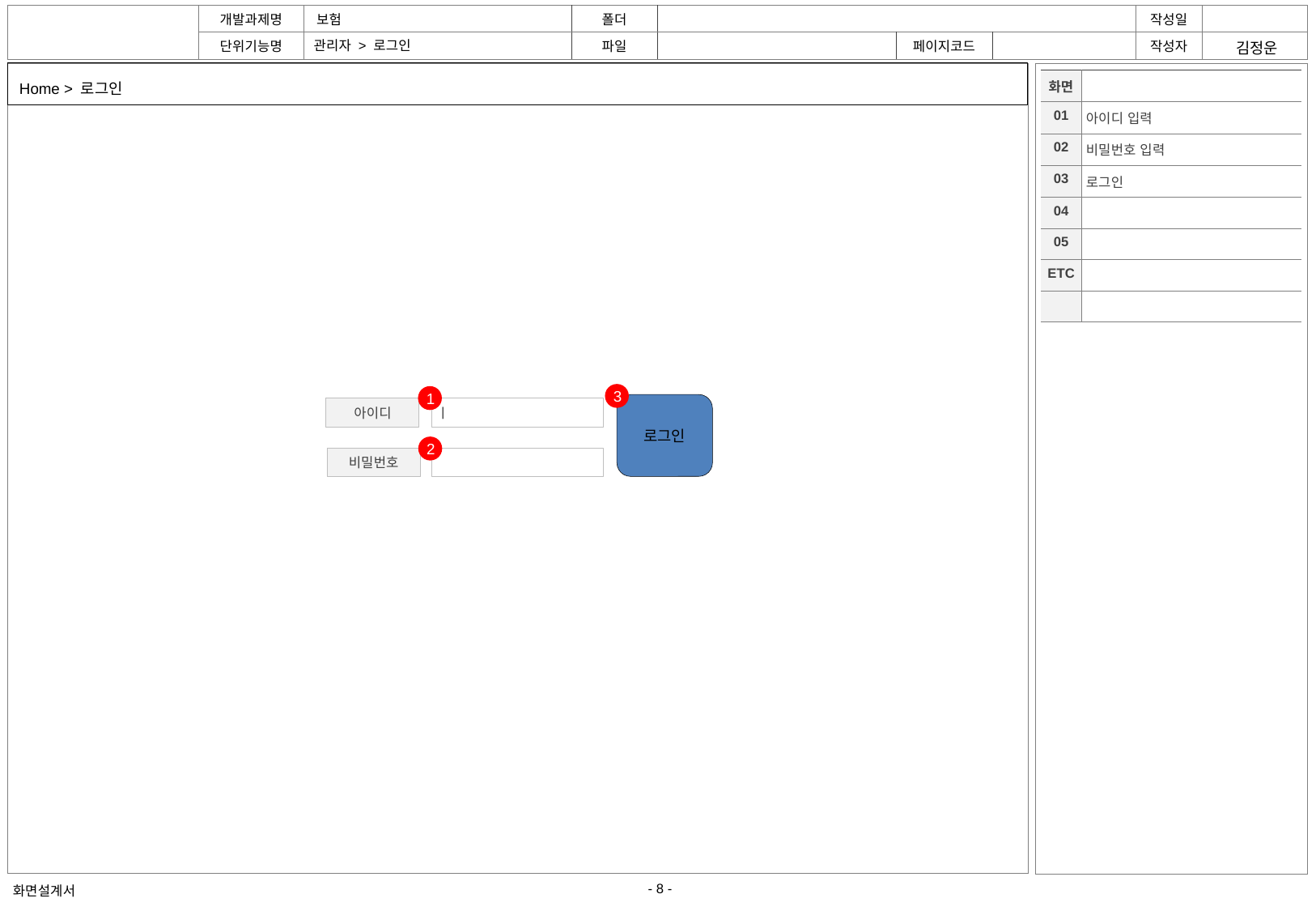

관리자 > 로그인
김정운
Home > 로그인
| 화면 |  |
| --- | --- |
| 01 | 아이디 입력 |
| 02 | 비밀번호 입력 |
| 03 | 로그인 |
| 04 |  |
| 05 |  |
| ETC |  |
|  |  |
3
1
로그인
아이디
ㅣ
2
비밀번호